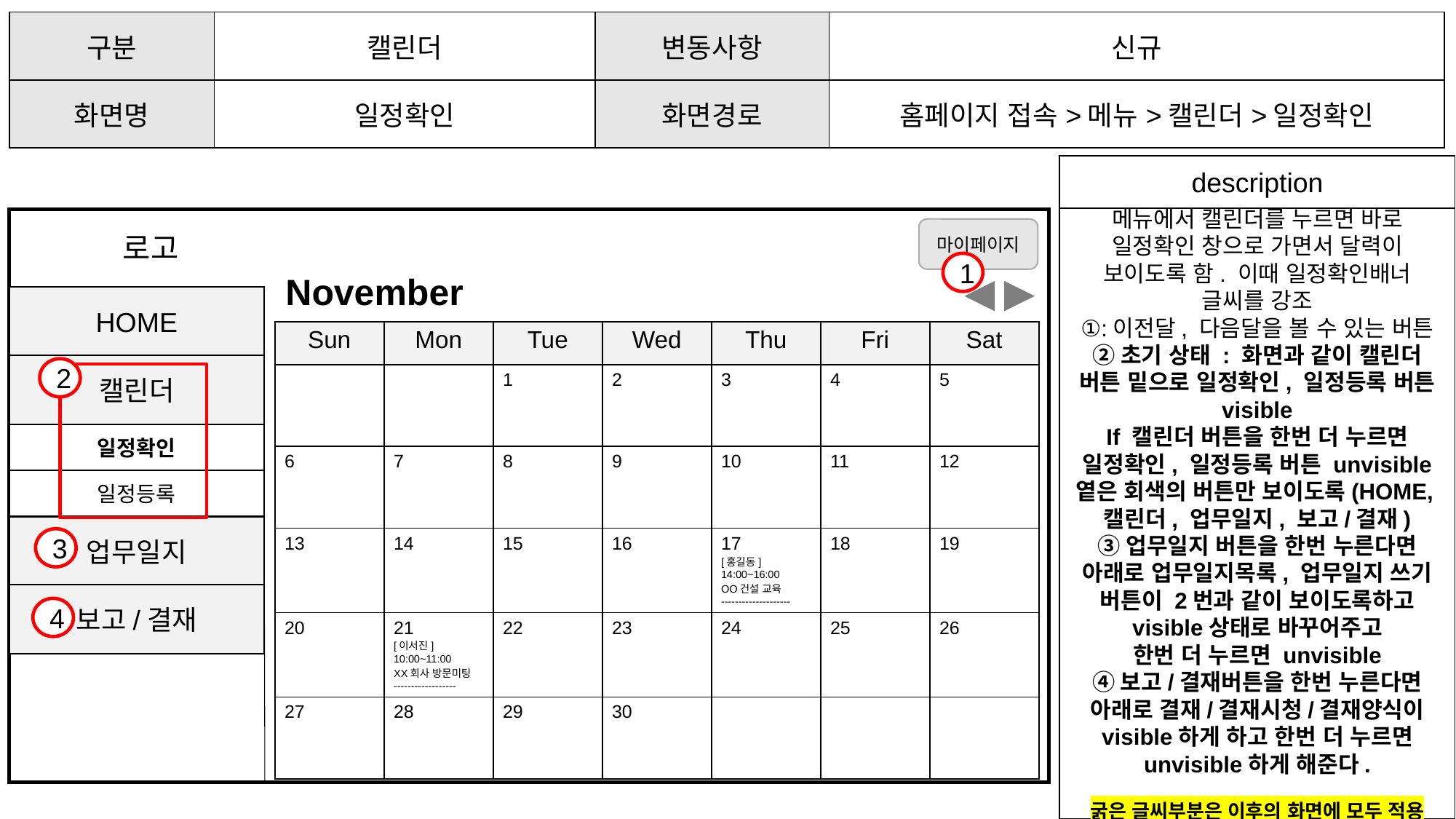

| 구분 | 캘린더 | 변동사항 | 신규 |
| --- | --- | --- | --- |
| 화면명 | 일정확인 | 화면경로 | 홈페이지 접속>메뉴>캘린더>일정확인 |
description
메뉴에서 캘린더를 누르면 바로 일정확인 창으로 가면서 달력이 보이도록 함. 이때 일정확인배너 글씨를 강조
①:이전달, 다음달을 볼 수 있는 버튼
②초기 상태 : 화면과 같이 캘린더 버튼 밑으로 일정확인, 일정등록 버튼 visible
If 캘린더 버튼을 한번 더 누르면 일정확인, 일정등록 버튼 unvisible
옅은 회색의 버튼만 보이도록(HOME,캘린더, 업무일지, 보고/결재)
③업무일지 버튼을 한번 누른다면 아래로 업무일지목록, 업무일지 쓰기 버튼이 2번과 같이 보이도록하고 visible상태로 바꾸어주고
한번 더 누르면 unvisible
④보고/결재버튼을 한번 누른다면 아래로 결재/결재시청/결재양식이 visible하게 하고 한번 더 누르면 unvisible하게 해준다.

굵은 글씨부분은 이후의 화면에 모두 적용

마이페이지
로고
1
November

HOME
| Sun | Mon | Tue | Wed | Thu | Fri | Sat |
| --- | --- | --- | --- | --- | --- | --- |
|  |  | 1 | 2 | 3 | 4 | 5 |
| 6 | 7 | 8 | 9 | 10 | 11 | 12 |
| 13 | 14 | 15 | 16 | 17 [홍길동] 14:00~16:00 OO건설 교육 -------------------- | 18 | 19 |
| 20 | 21 [이서진] 10:00~11:00 XX회사 방문미팅 ------------------ | 22 | 23 | 24 | 25 | 26 |
| 27 | 28 | 29 | 30 |  |  |  |
캘린더
2

일정확인
일정등록
업무일지
3
보고/결재
4